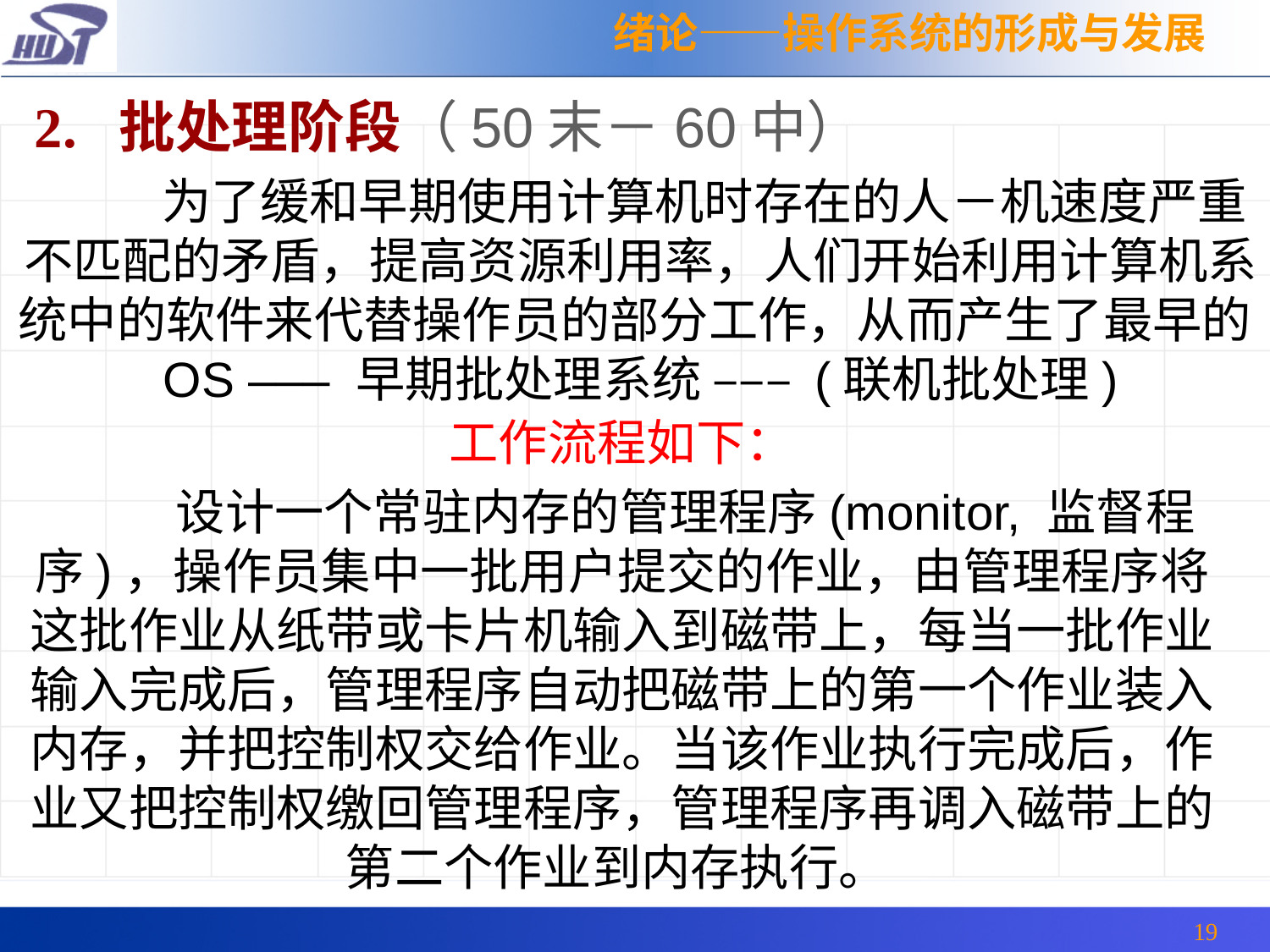

绪论——操作系统的形成与发展
2.  批处理阶段（50末－60中）
	为了缓和早期使用计算机时存在的人－机速度严重不匹配的矛盾，提高资源利用率，人们开始利用计算机系统中的软件来代替操作员的部分工作，从而产生了最早的OS ––– 早期批处理系统 ––– (联机批处理)
工作流程如下：
	设计一个常驻内存的管理程序(monitor, 监督程序)，操作员集中一批用户提交的作业，由管理程序将这批作业从纸带或卡片机输入到磁带上，每当一批作业输入完成后，管理程序自动把磁带上的第一个作业装入内存，并把控制权交给作业。当该作业执行完成后，作业又把控制权缴回管理程序，管理程序再调入磁带上的第二个作业到内存执行。
19